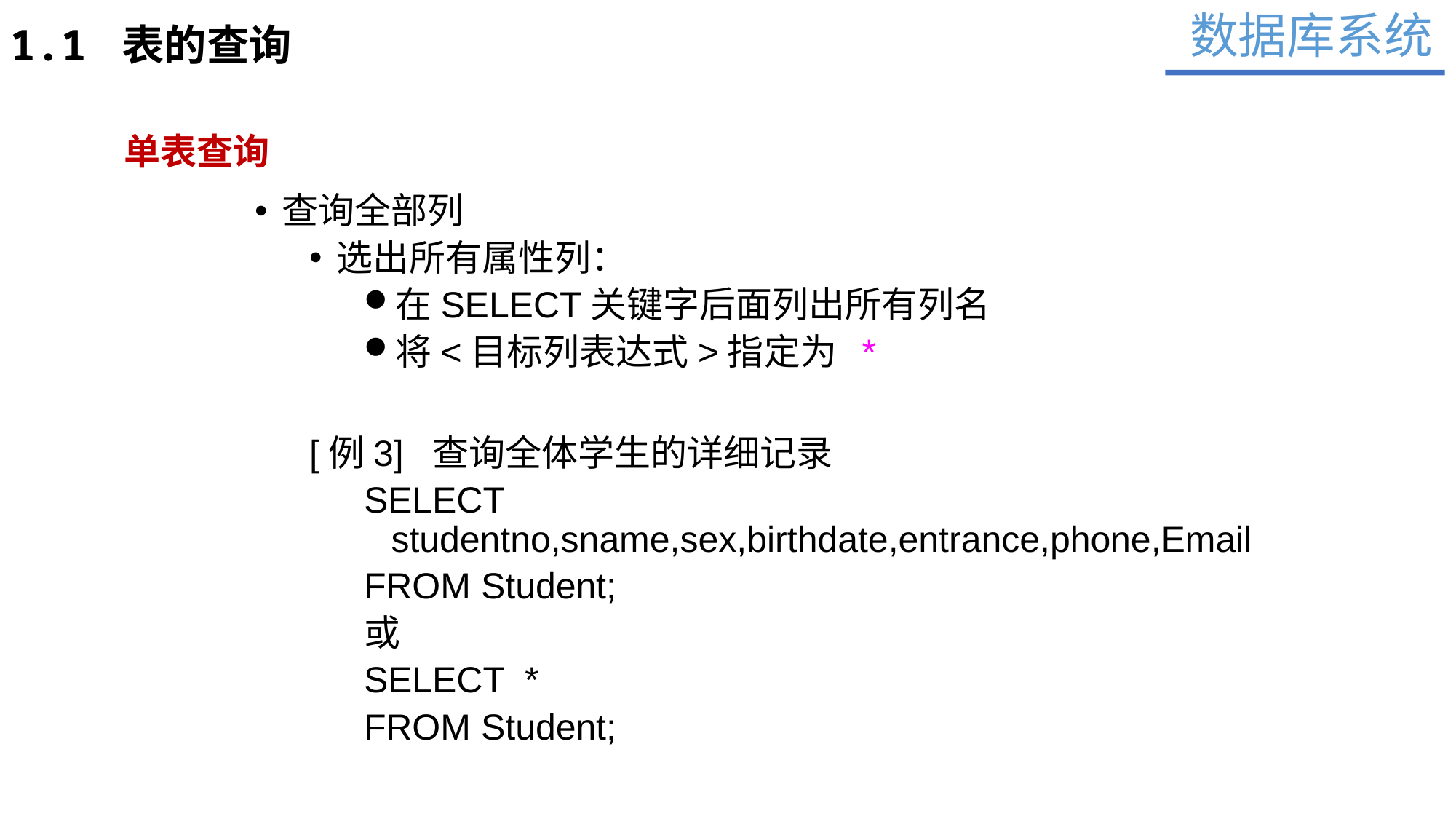

数据库系统
1.1 表的查询

单表查询
查询全部列
选出所有属性列：
在SELECT关键字后面列出所有列名
将<目标列表达式>指定为  *

[例3]  查询全体学生的详细记录
SELECT  studentno,sname,sex,birthdate,entrance,phone,Email
FROM Student;
或
SELECT  *
FROM Student;